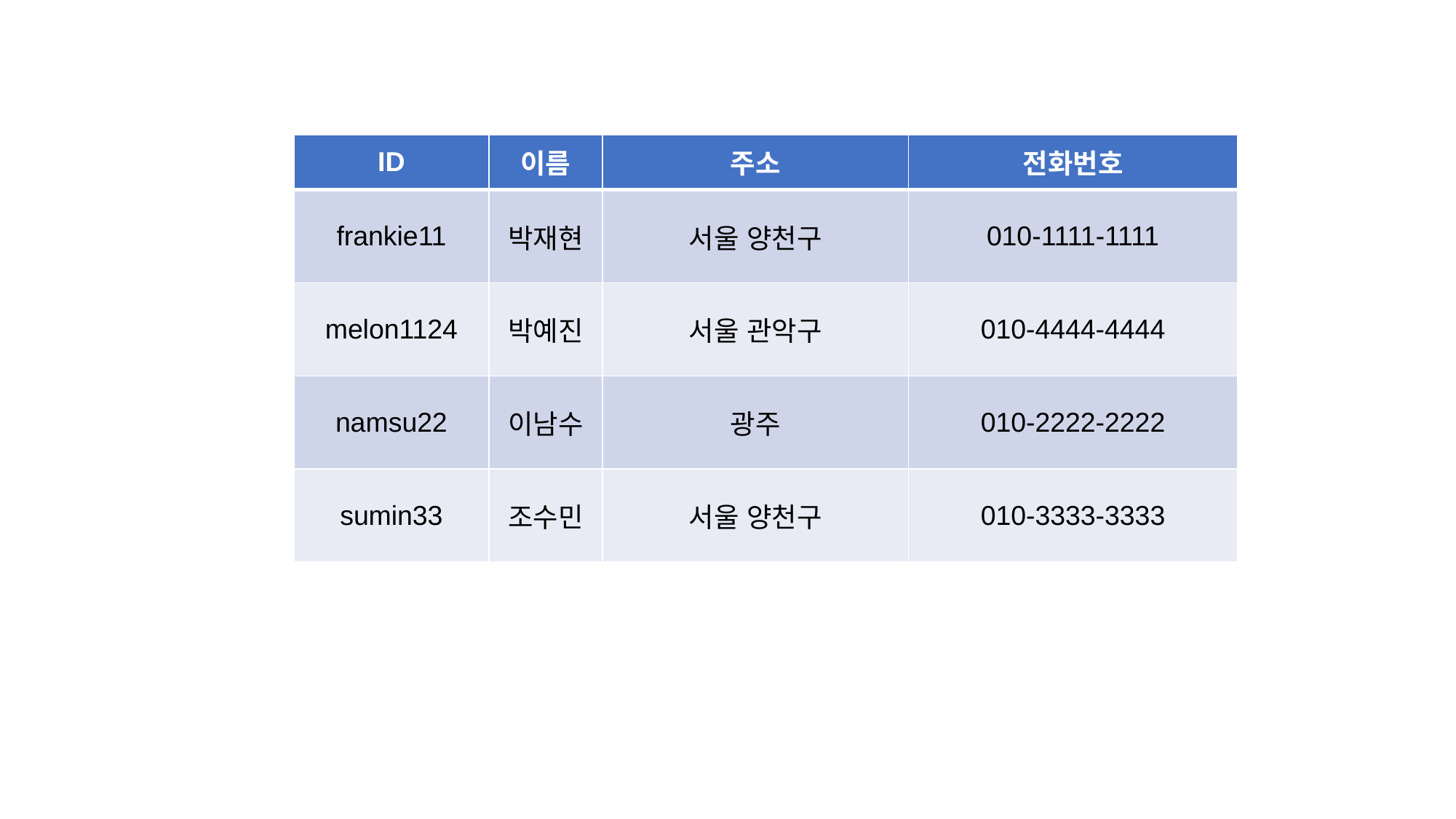

| ID | 이름 | 주소 | 전화번호 |
| --- | --- | --- | --- |
| frankie11 | 박재현 | 서울 양천구 | 010-1111-1111 |
| melon1124 | 박예진 | 서울 관악구 | 010-4444-4444 |
| namsu22 | 이남수 | 광주 | 010-2222-2222 |
| sumin33 | 조수민 | 서울 양천구 | 010-3333-3333 |